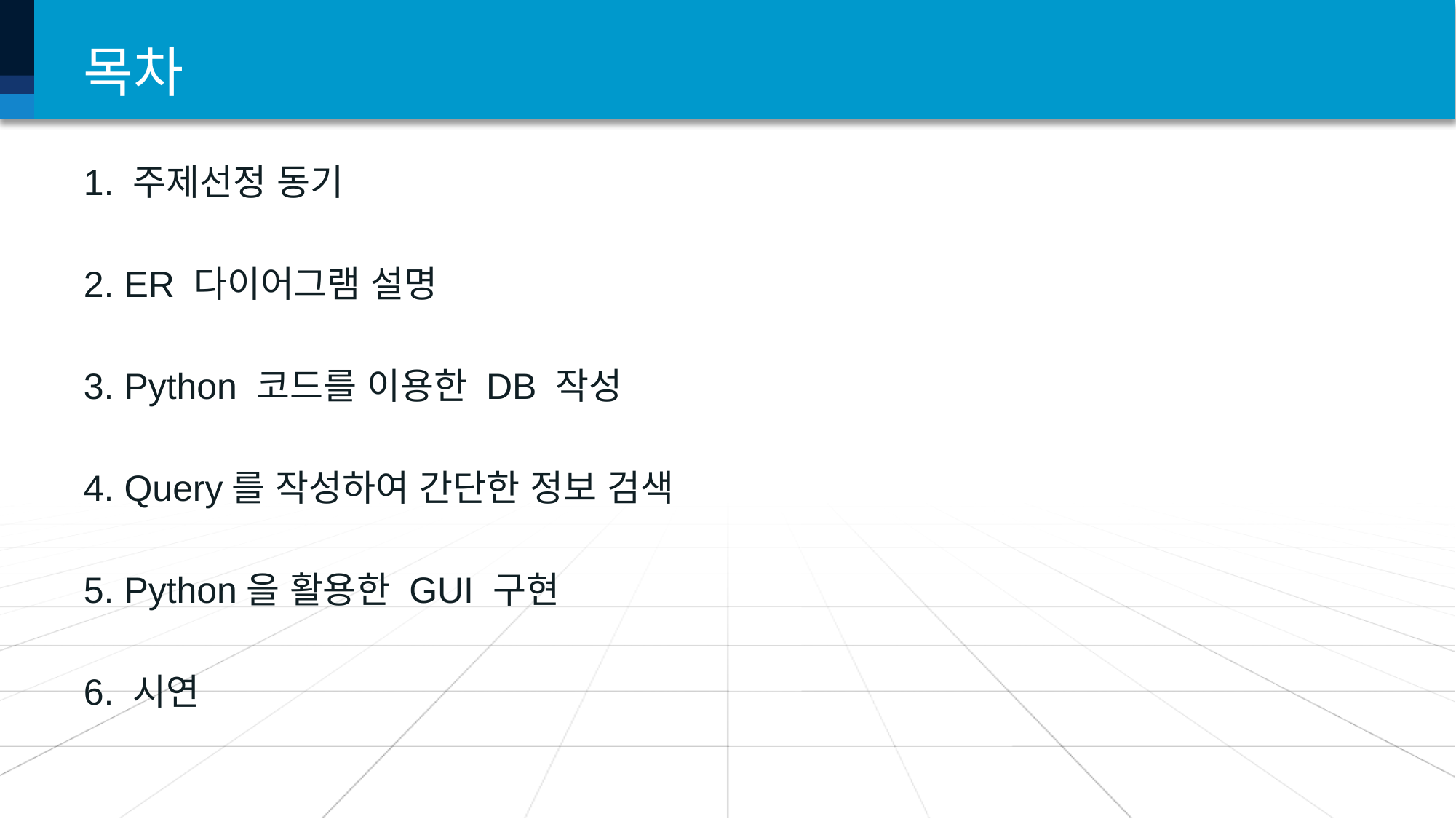

# 목차
1. 주제선정 동기

2. ER 다이어그램 설명

3. Python 코드를 이용한 DB 작성

4. Query를 작성하여 간단한 정보 검색

5. Python을 활용한 GUI 구현

6. 시연